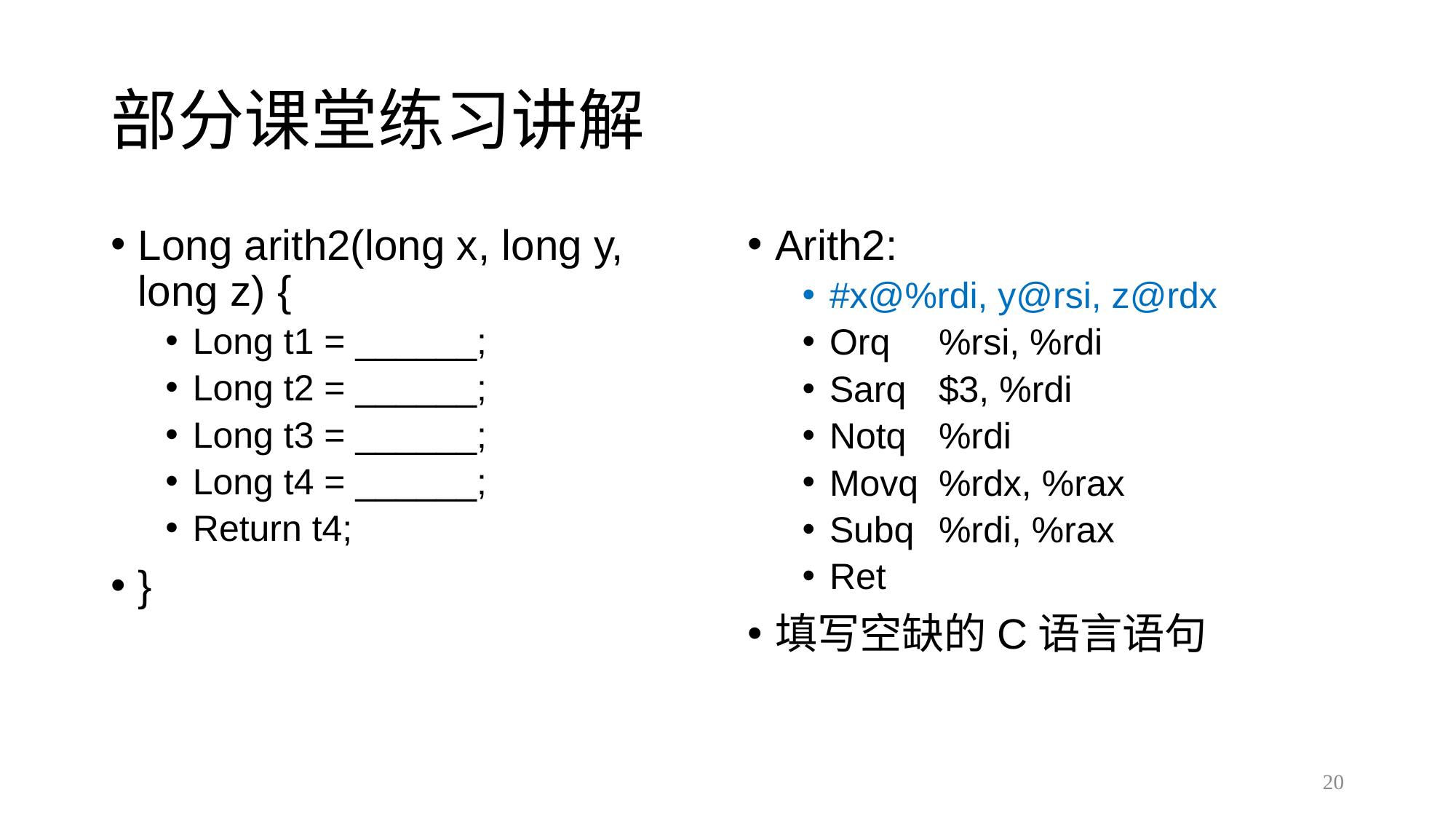

# 部分课堂练习讲解
Long arith2(long x, long y, long z) {
Long t1 = ______;
Long t2 = ______;
Long t3 = ______;
Long t4 = ______;
Return t4;
}
Arith2:
#x@%rdi, y@rsi, z@rdx
Orq	%rsi, %rdi
Sarq	$3, %rdi
Notq	%rdi
Movq	%rdx, %rax
Subq	%rdi, %rax
Ret
填写空缺的C语言语句
20